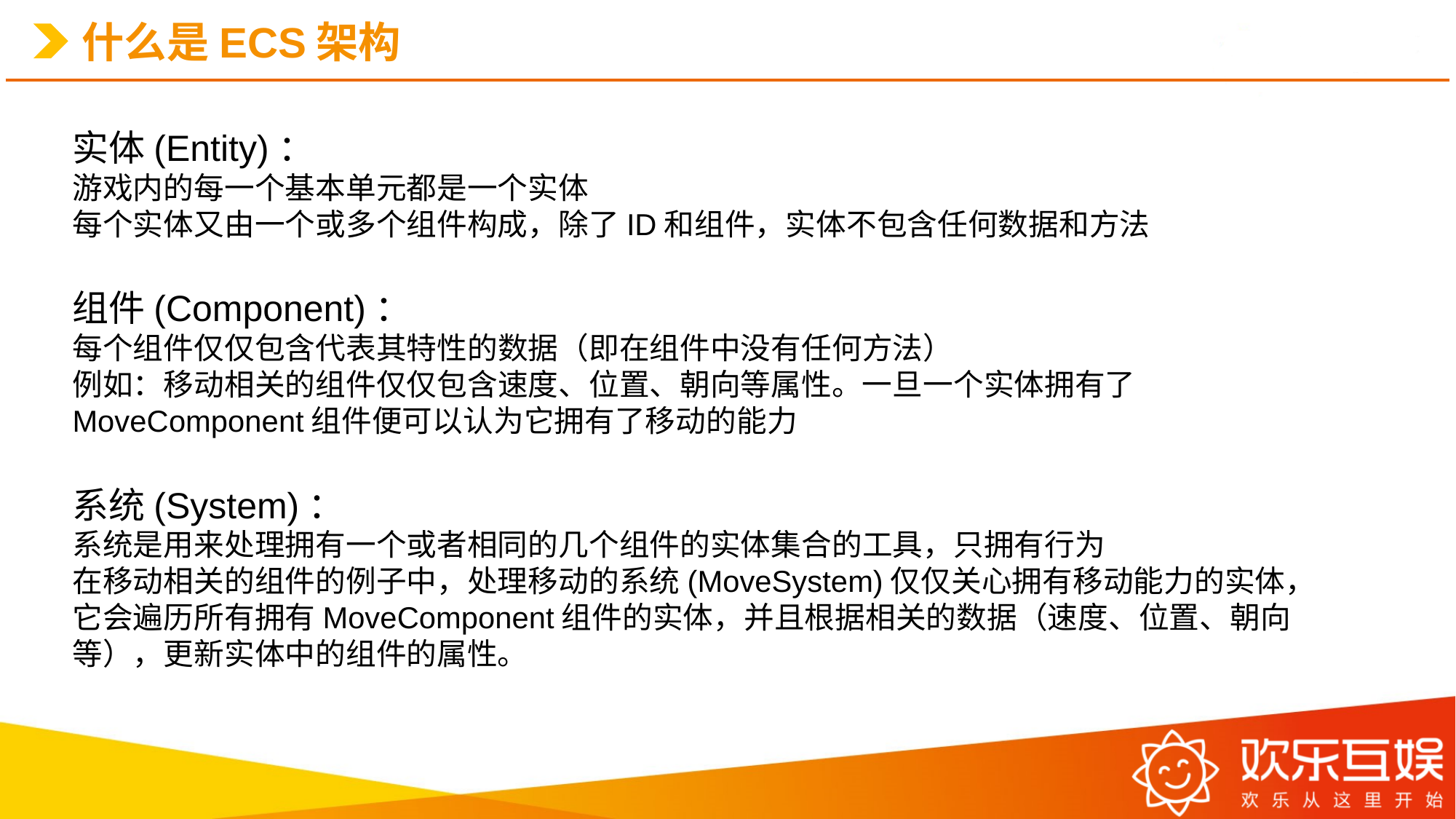

# 什么是ECS架构
实体(Entity)：
游戏内的每一个基本单元都是一个实体
每个实体又由一个或多个组件构成，除了ID和组件，实体不包含任何数据和方法

组件(Component)：
每个组件仅仅包含代表其特性的数据（即在组件中没有任何方法）
例如：移动相关的组件仅仅包含速度、位置、朝向等属性。一旦一个实体拥有了MoveComponent组件便可以认为它拥有了移动的能力

系统(System)：
系统是用来处理拥有一个或者相同的几个组件的实体集合的工具，只拥有行为
在移动相关的组件的例子中，处理移动的系统(MoveSystem)仅仅关心拥有移动能力的实体，它会遍历所有拥有MoveComponent组件的实体，并且根据相关的数据（速度、位置、朝向等），更新实体中的组件的属性。